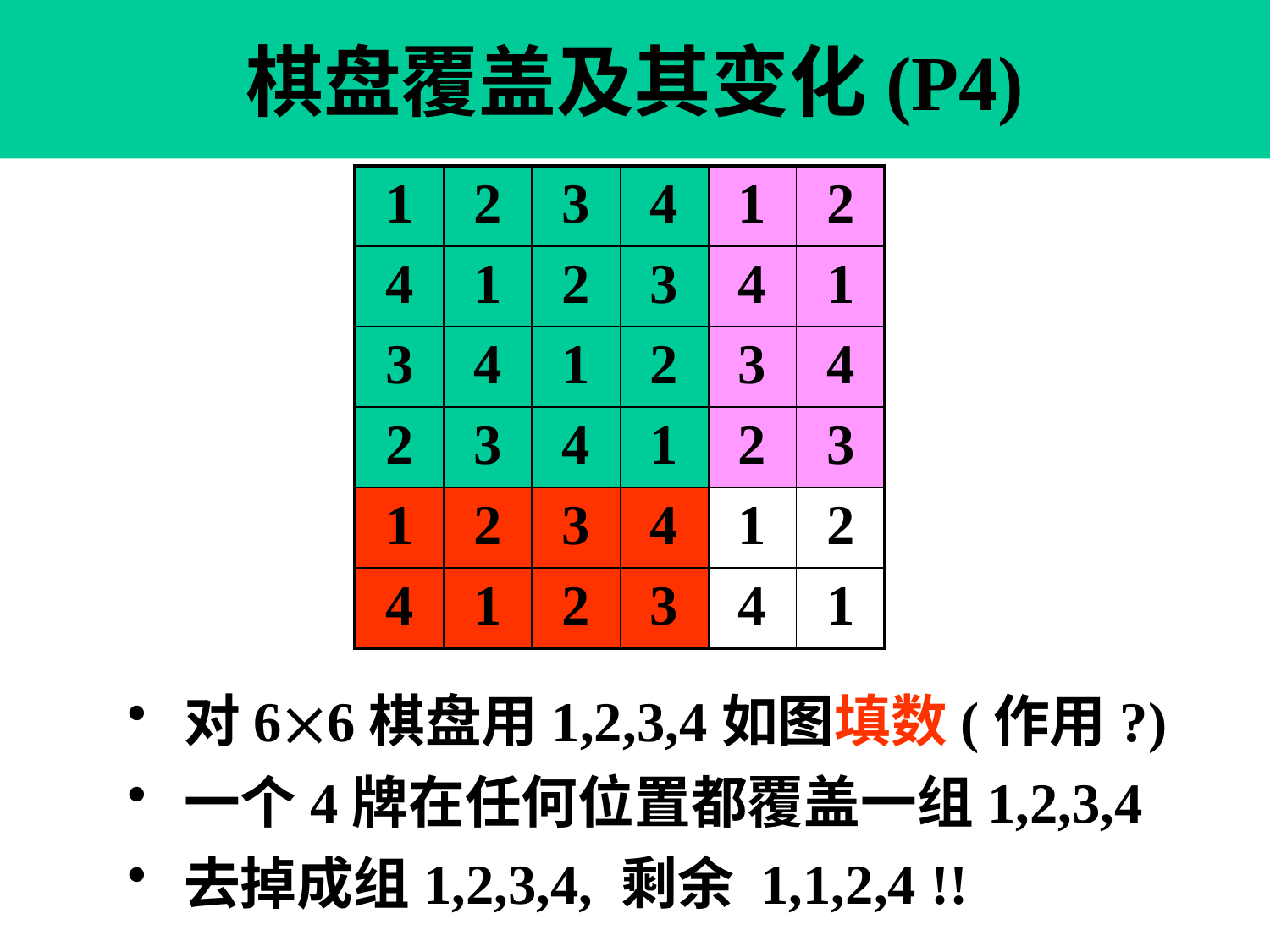

# 棋盘覆盖及其变化(P4)
| 1 | 2 | 3 | 4 | 1 | 2 |
| --- | --- | --- | --- | --- | --- |
| 4 | 1 | 2 | 3 | 4 | 1 |
| 3 | 4 | 1 | 2 | 3 | 4 |
| 2 | 3 | 4 | 1 | 2 | 3 |
| 1 | 2 | 3 | 4 | 1 | 2 |
| 4 | 1 | 2 | 3 | 4 | 1 |
 对6×6棋盘用1,2,3,4如图填数(作用?)
 一个4牌在任何位置都覆盖一组1,2,3,4
 去掉成组1,2,3,4, 剩余 1,1,2,4 !!